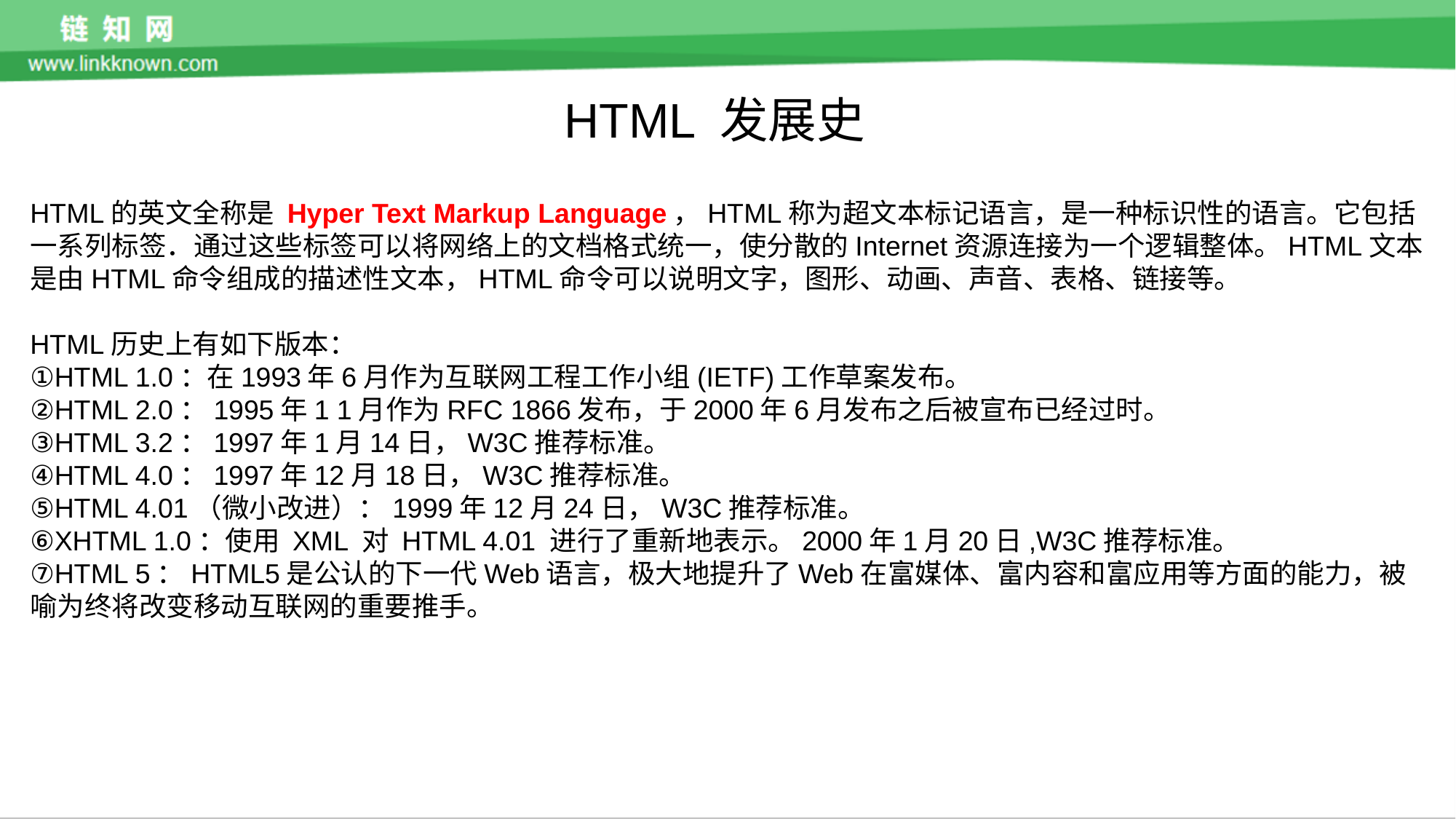

HTML 发展史
HTML的英文全称是 Hyper Text Markup Language，HTML称为超文本标记语言，是一种标识性的语言。它包括一系列标签．通过这些标签可以将网络上的文档格式统一，使分散的Internet资源连接为一个逻辑整体。HTML文本是由HTML命令组成的描述性文本，HTML命令可以说明文字，图形、动画、声音、表格、链接等。

HTML历史上有如下版本：
①HTML 1.0：在1993年6月作为互联网工程工作小组(IETF)工作草案发布。
②HTML 2.0：1995年1 1月作为RFC 1866发布，于2000年6月发布之后被宣布已经过时。
③HTML 3.2：1997年1月14日，W3C推荐标准。
④HTML 4.0：1997年12月18日，W3C推荐标准。
⑤HTML 4.01（微小改进）：1999年12月24日，W3C推荐标准。
⑥XHTML 1.0：使用 XML 对 HTML 4.01 进行了重新地表示。2000年1月20日,W3C推荐标准。
⑦HTML 5：HTML5是公认的下一代Web语言，极大地提升了Web在富媒体、富内容和富应用等方面的能力，被喻为终将改变移动互联网的重要推手。